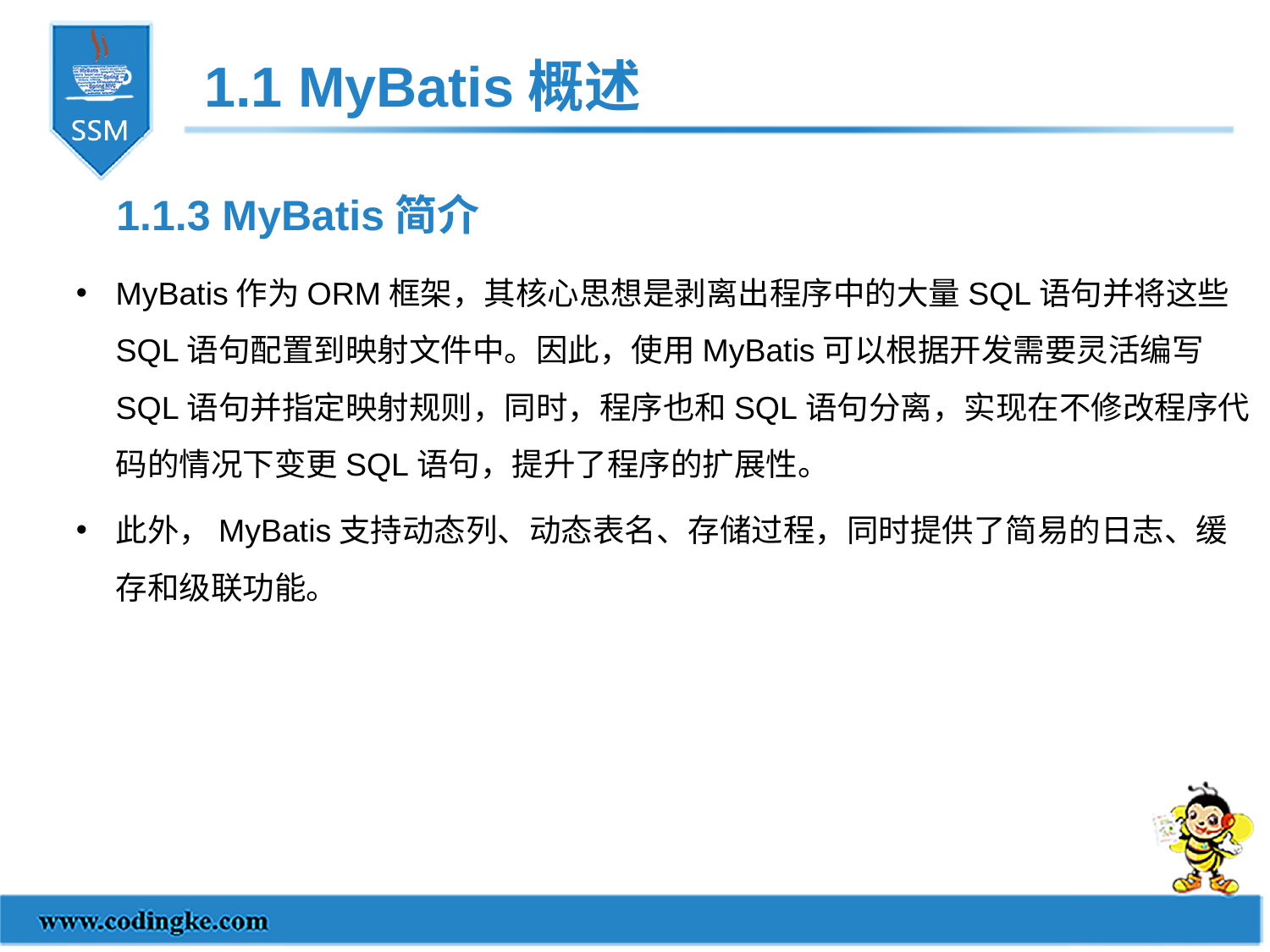

1.1 MyBatis概述
1.1.3 MyBatis简介
MyBatis作为ORM框架，其核心思想是剥离出程序中的大量SQL语句并将这些SQL语句配置到映射文件中。因此，使用MyBatis可以根据开发需要灵活编写SQL语句并指定映射规则，同时，程序也和SQL语句分离，实现在不修改程序代码的情况下变更SQL语句，提升了程序的扩展性。
此外，MyBatis支持动态列、动态表名、存储过程，同时提供了简易的日志、缓存和级联功能。